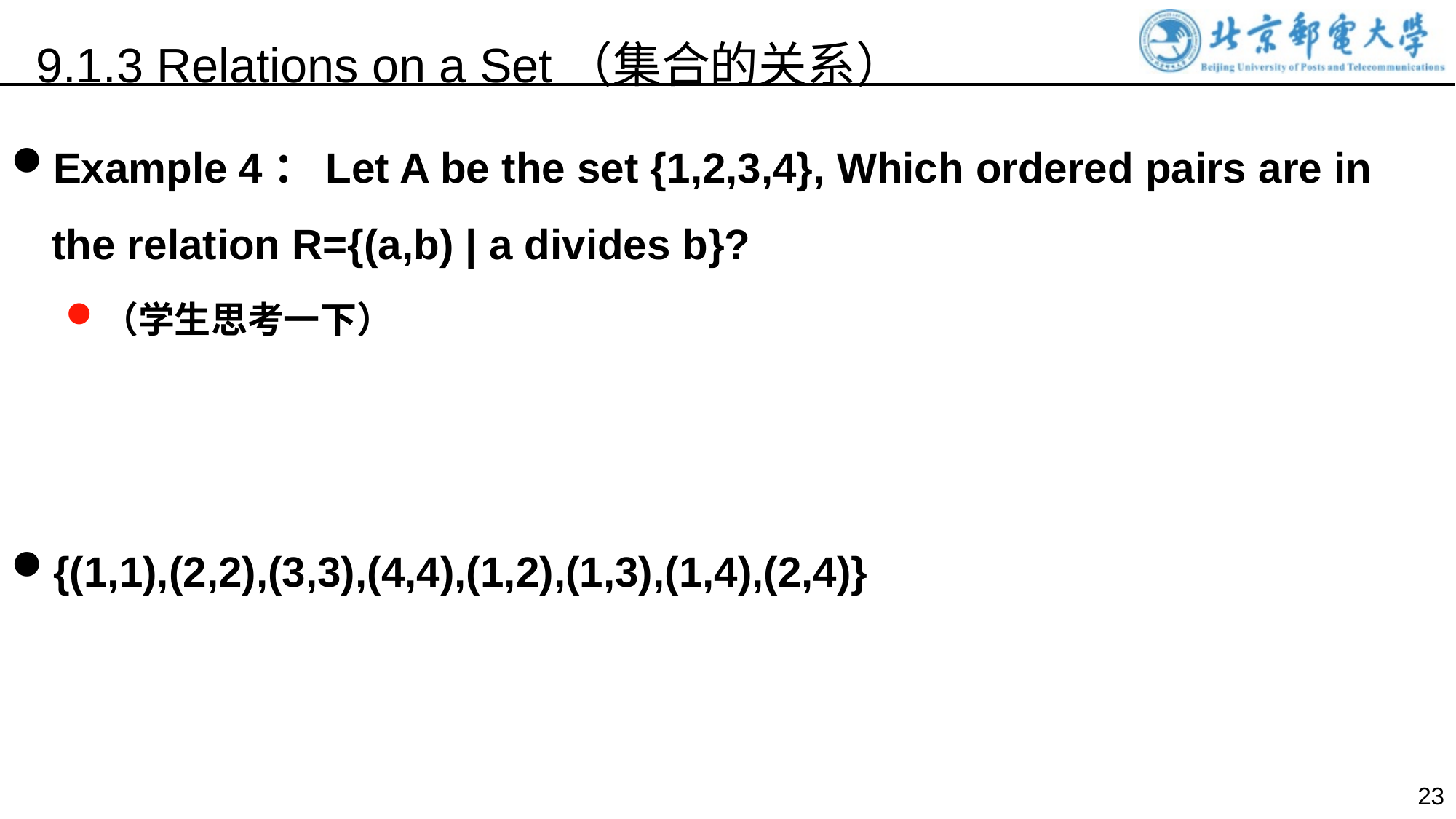

9.1.3 Relations on a Set（集合的关系）
Example 4：Let A be the set {1,2,3,4}, Which ordered pairs are in the relation R={(a,b) | a divides b}?
（学生思考一下）

{(1,1),(2,2),(3,3),(4,4),(1,2),(1,3),(1,4),(2,4)}